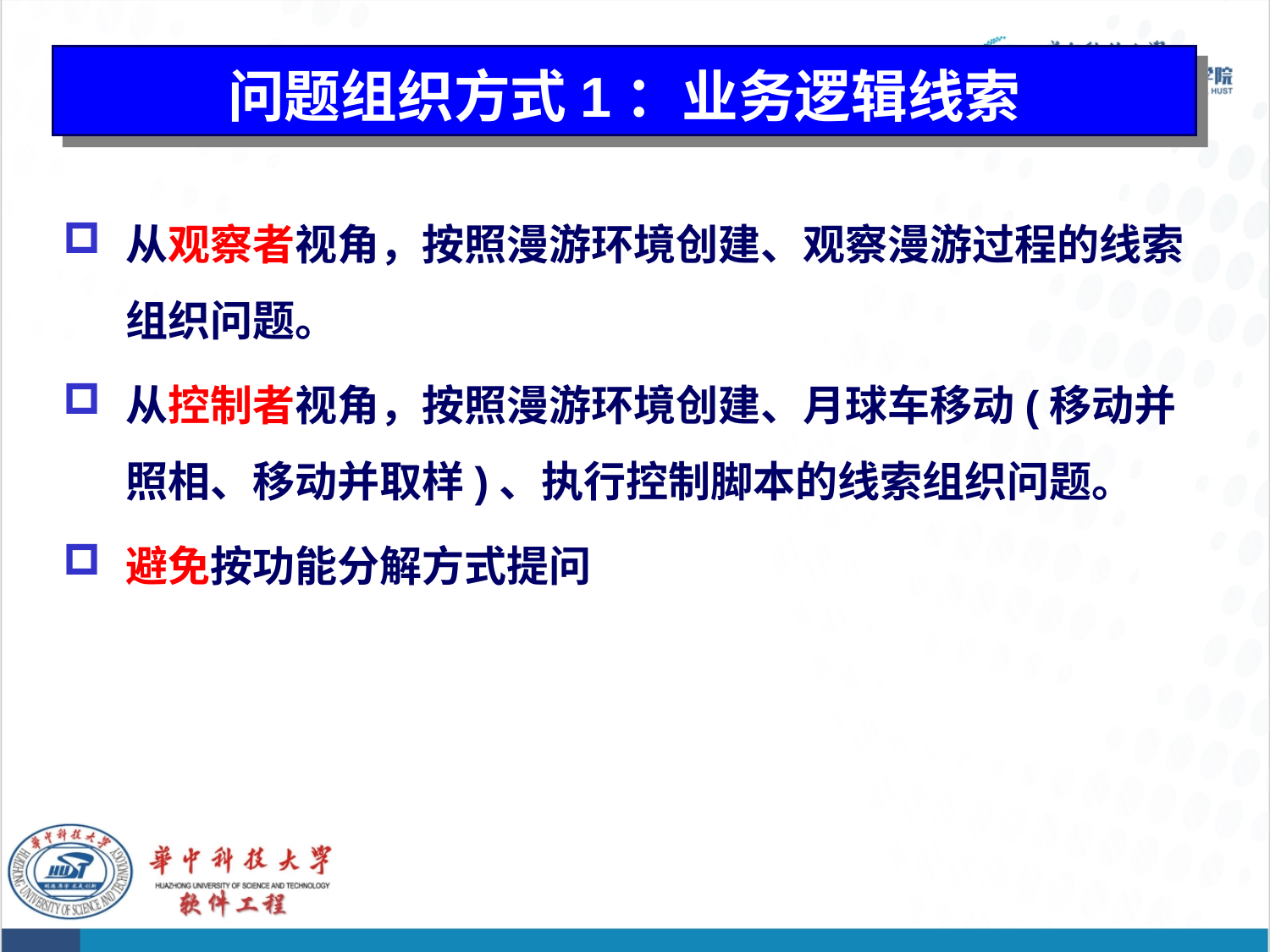

# 问题组织方式1：业务逻辑线索
从观察者视角，按照漫游环境创建、观察漫游过程的线索组织问题。
从控制者视角，按照漫游环境创建、月球车移动(移动并照相、移动并取样)、执行控制脚本的线索组织问题。
避免按功能分解方式提问